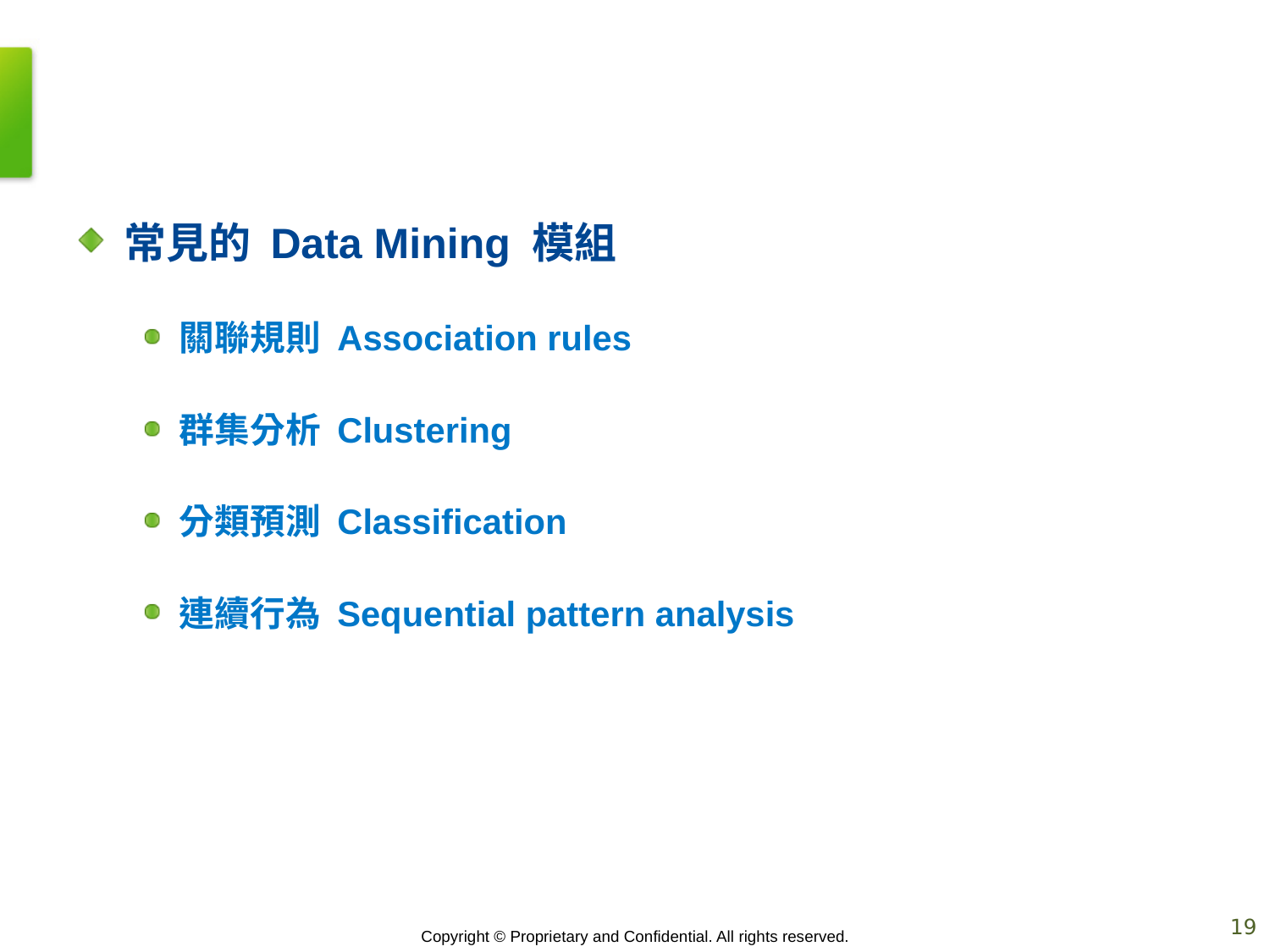

#
常見的 Data Mining 模組
關聯規則 Association rules
群集分析 Clustering
分類預測 Classification
連續行為 Sequential pattern analysis
19